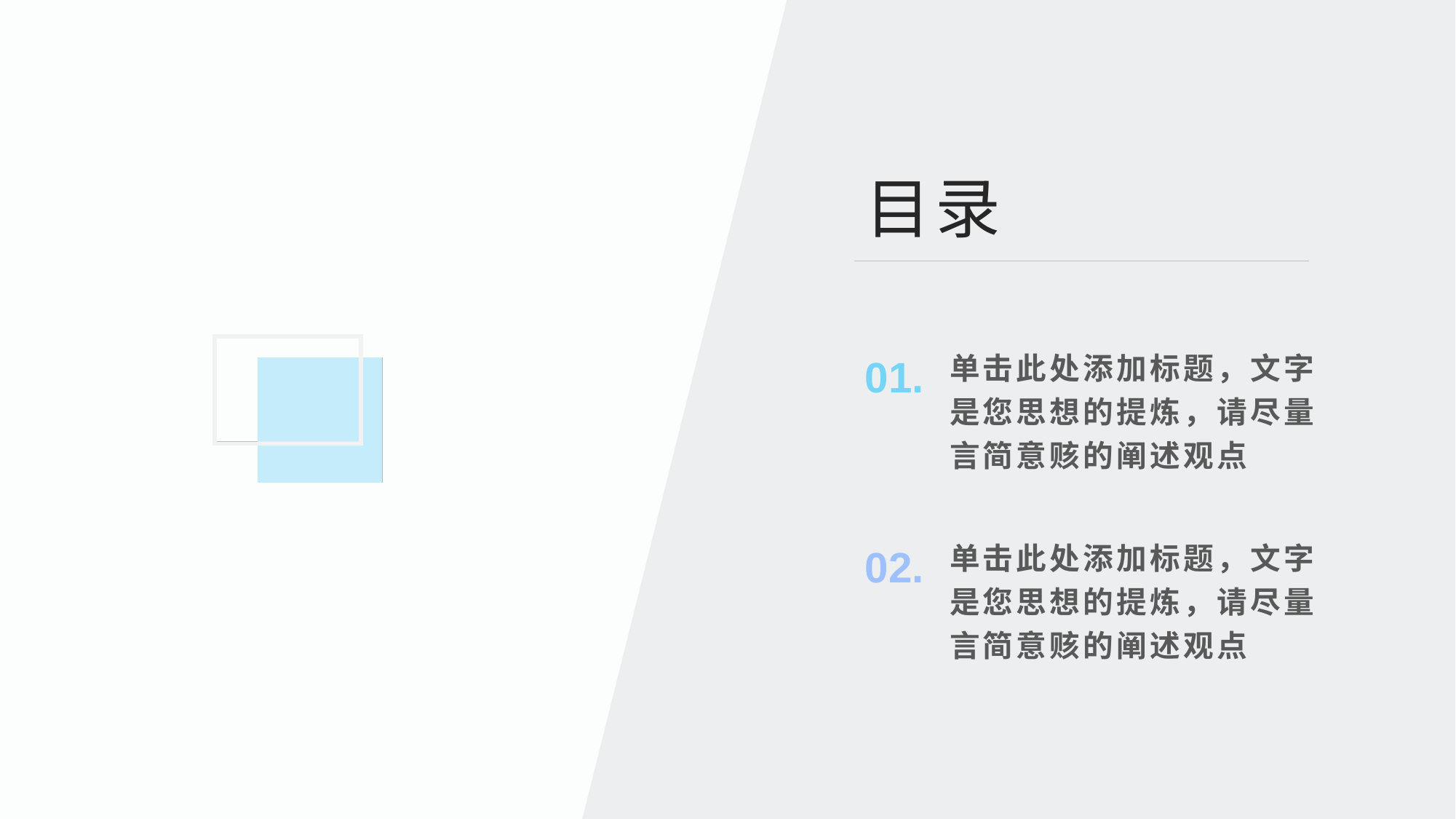

目录
单击此处添加标题，文字是您思想的提炼，请尽量言简意赅的阐述观点
01.
单击此处添加标题，文字是您思想的提炼，请尽量言简意赅的阐述观点
02.